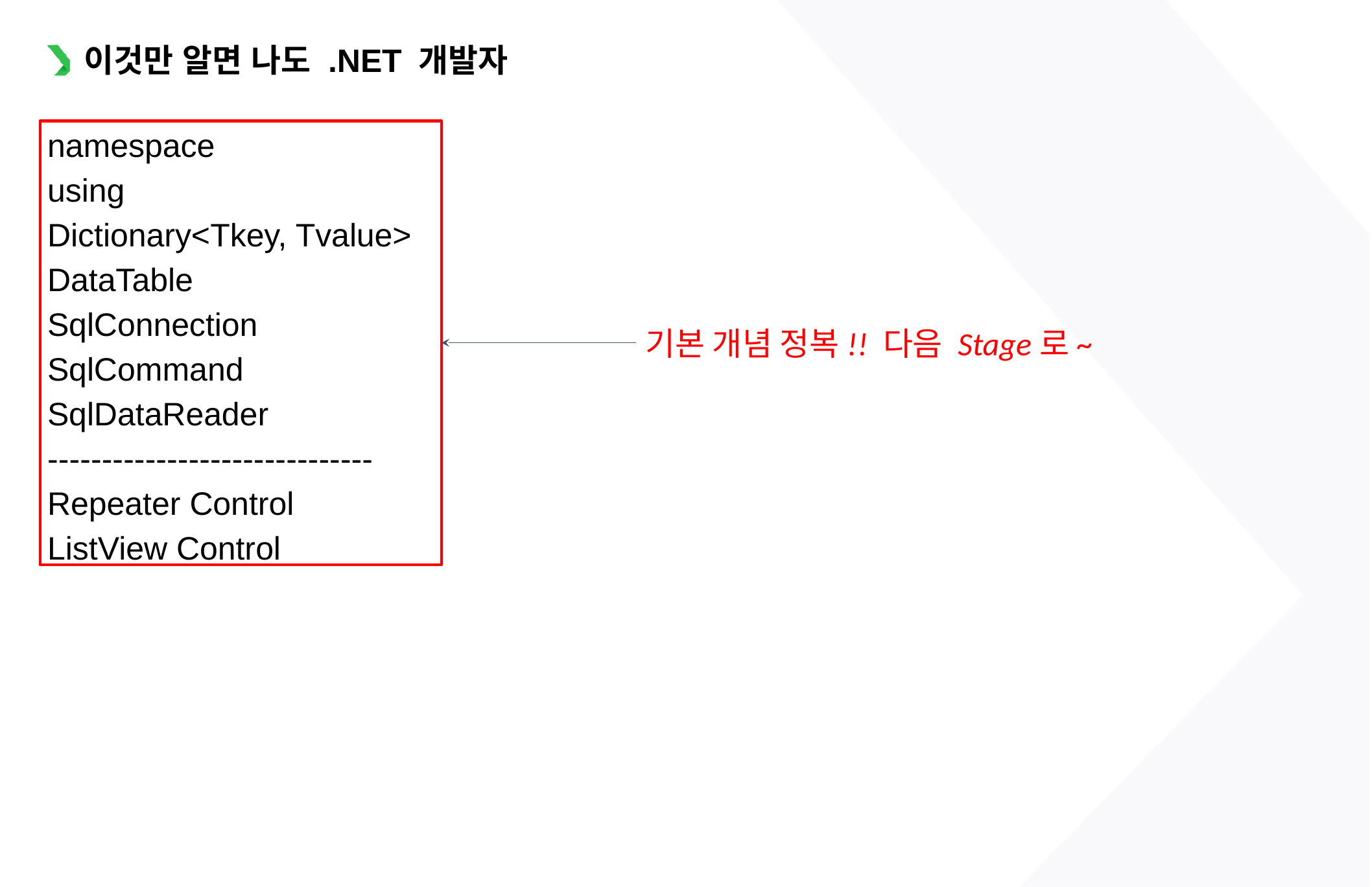

이것만 알면 나도 .NET 개발자
namespace
using
Dictionary<Tkey, Tvalue>
DataTable
SqlConnection
SqlCommand
SqlDataReader
------------------------------
Repeater Control
ListView Control

기본 개념 정복!! 다음 Stage로~